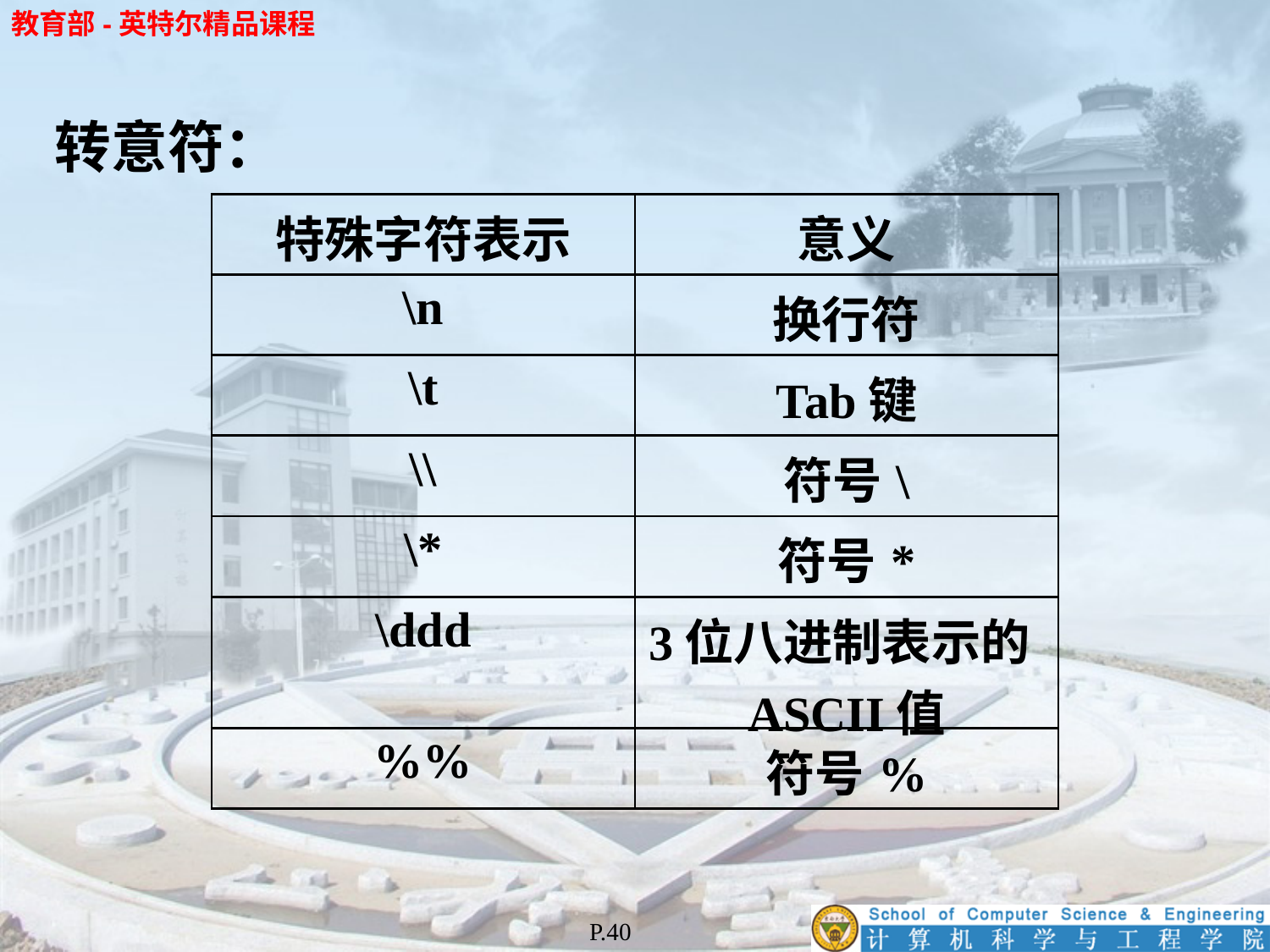

转意符：
| 特殊字符表示 | 意义 |
| --- | --- |
| \n | 换行符 |
| \t | Tab键 |
| \\ | 符号\ |
| \\* | 符号\* |
| \ddd | 3位八进制表示的ASCII值 |
| %% | 符号% |
P.40